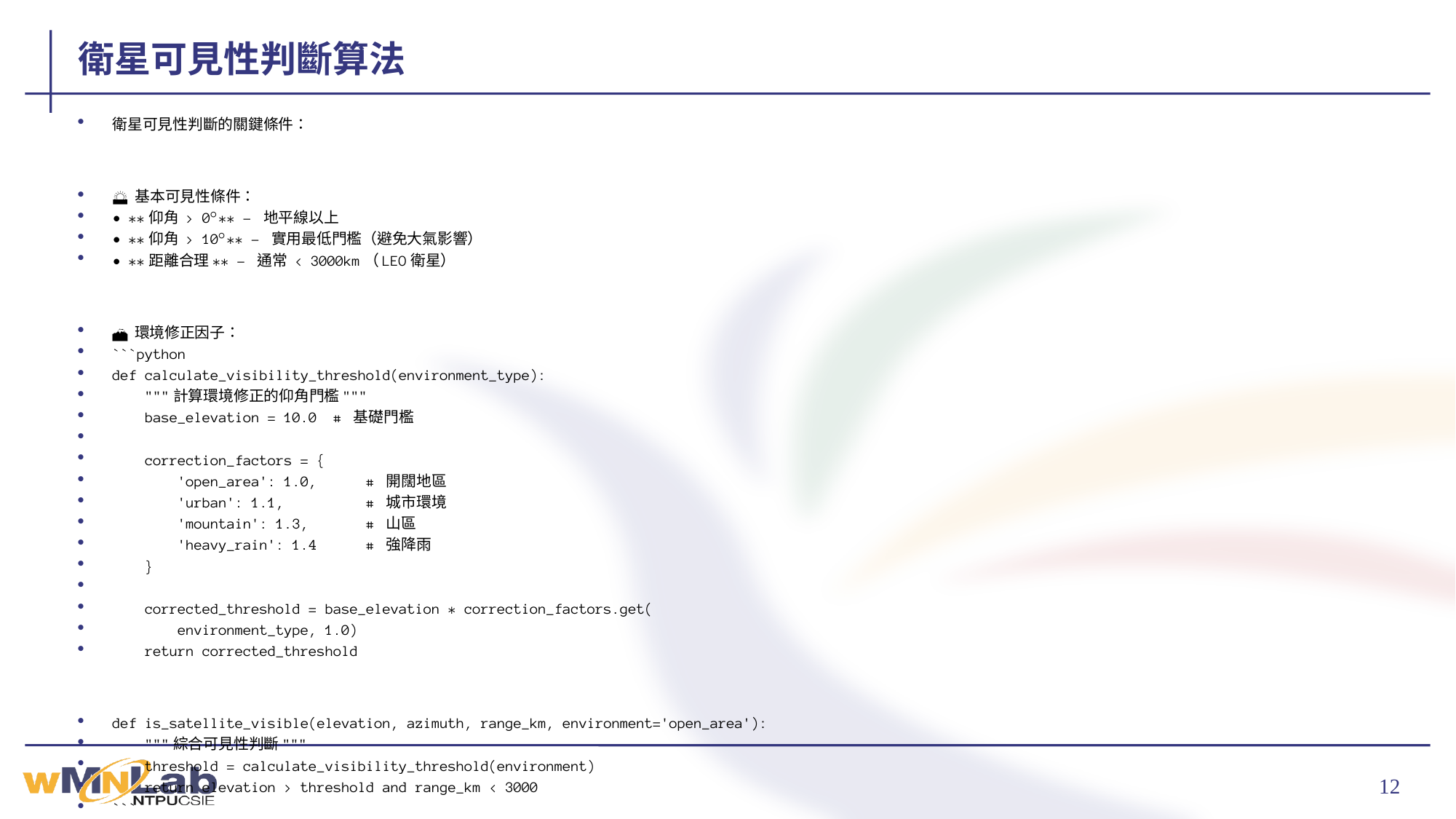

# 衛星可見性判斷算法
衛星可見性判斷的關鍵條件：

🌅 基本可見性條件：
• **仰角 > 0°** - 地平線以上
• **仰角 > 10°** - 實用最低門檻（避免大氣影響）
• **距離合理** - 通常 < 3000km（LEO衛星）

🏔️ 環境修正因子：
```python
def calculate_visibility_threshold(environment_type):
    """計算環境修正的仰角門檻"""
    base_elevation = 10.0  # 基礎門檻

    correction_factors = {
        'open_area': 1.0,      # 開闊地區
        'urban': 1.1,          # 城市環境
        'mountain': 1.3,       # 山區
        'heavy_rain': 1.4      # 強降雨
    }

    corrected_threshold = base_elevation * correction_factors.get(
        environment_type, 1.0)
    return corrected_threshold

def is_satellite_visible(elevation, azimuth, range_km, environment='open_area'):
    """綜合可見性判斷"""
    threshold = calculate_visibility_threshold(environment)
    return elevation > threshold and range_km < 3000
```

⚠️ 特殊考量：
• 陰影區：衛星進入地球陰影
• 信號阻擋：建築物、地形遮擋